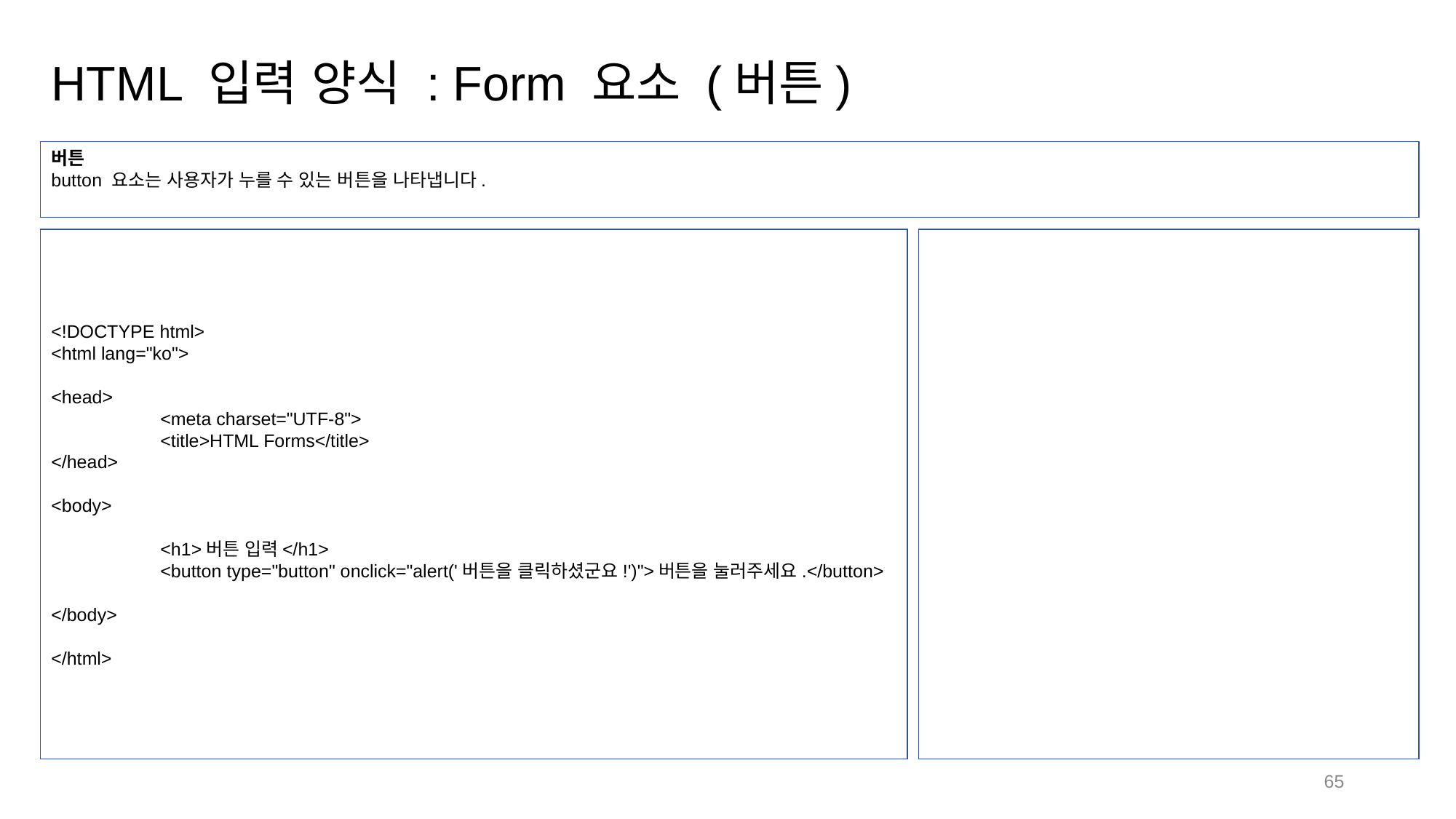

# HTML 입력 양식 : Form 요소 (버튼)
버튼
button 요소는 사용자가 누를 수 있는 버튼을 나타냅니다.
<!DOCTYPE html>
<html lang="ko">

<head>
	<meta charset="UTF-8">
	<title>HTML Forms</title>
</head>

<body>

	<h1>버튼 입력</h1>
	<button type="button" onclick="alert('버튼을 클릭하셨군요!')">버튼을 눌러주세요.</button>

</body>

</html>

65